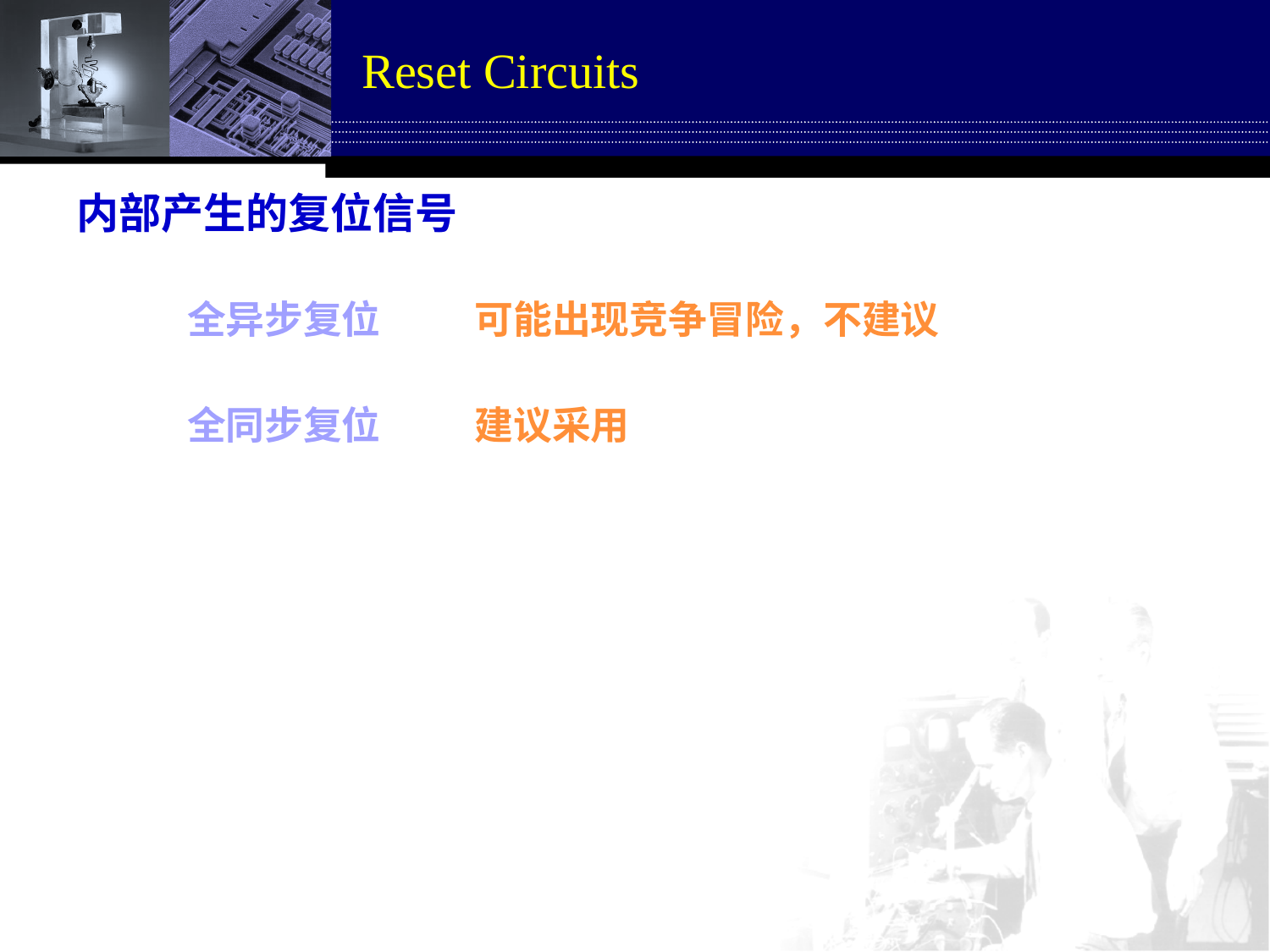

# Reset Circuits
内部产生的复位信号
可能出现竞争冒险，不建议
全异步复位
全同步复位
建议采用